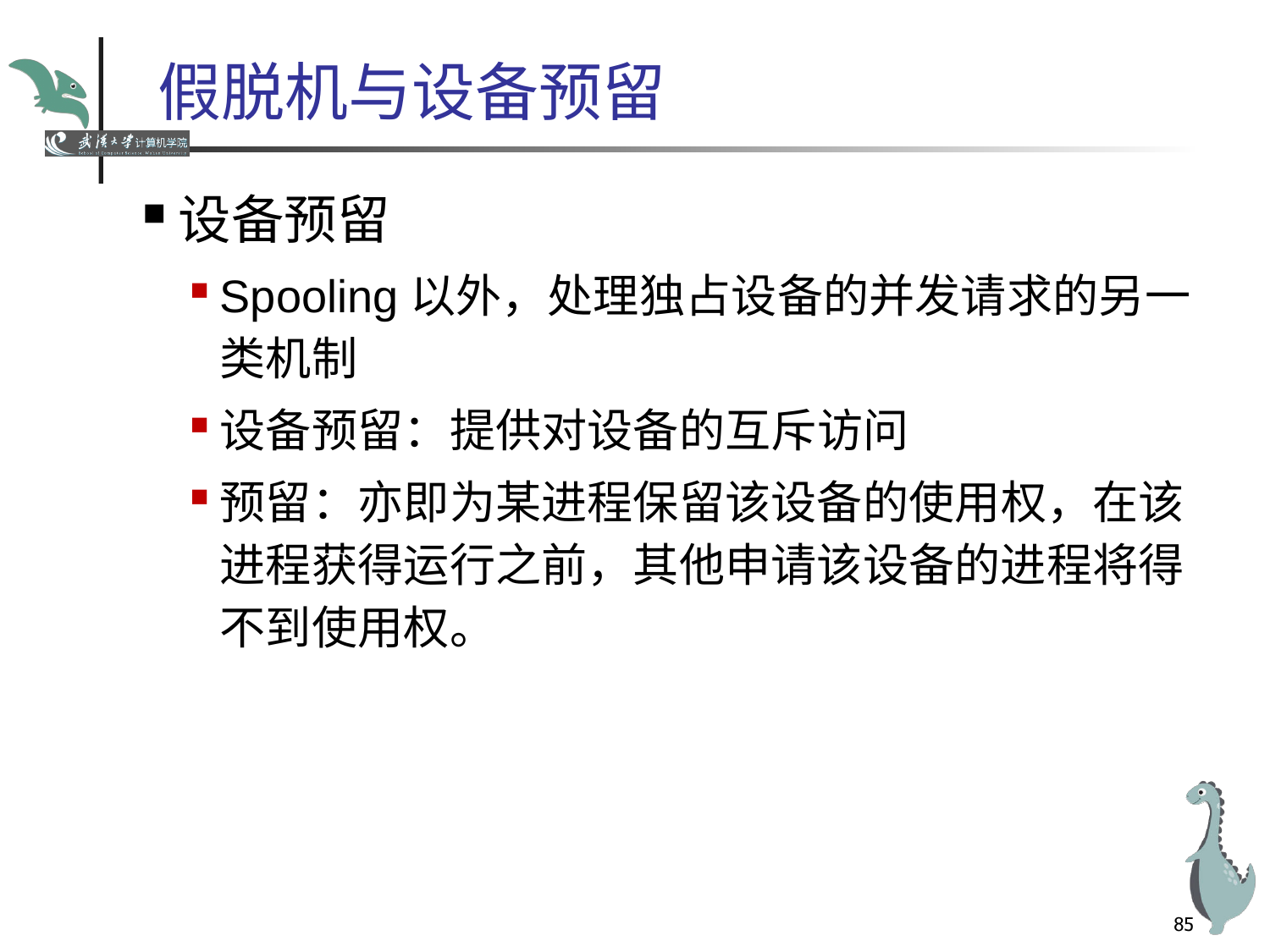

# 假脱机与设备预留
设备预留
Spooling以外，处理独占设备的并发请求的另一类机制
设备预留：提供对设备的互斥访问
预留：亦即为某进程保留该设备的使用权，在该进程获得运行之前，其他申请该设备的进程将得不到使用权。
85